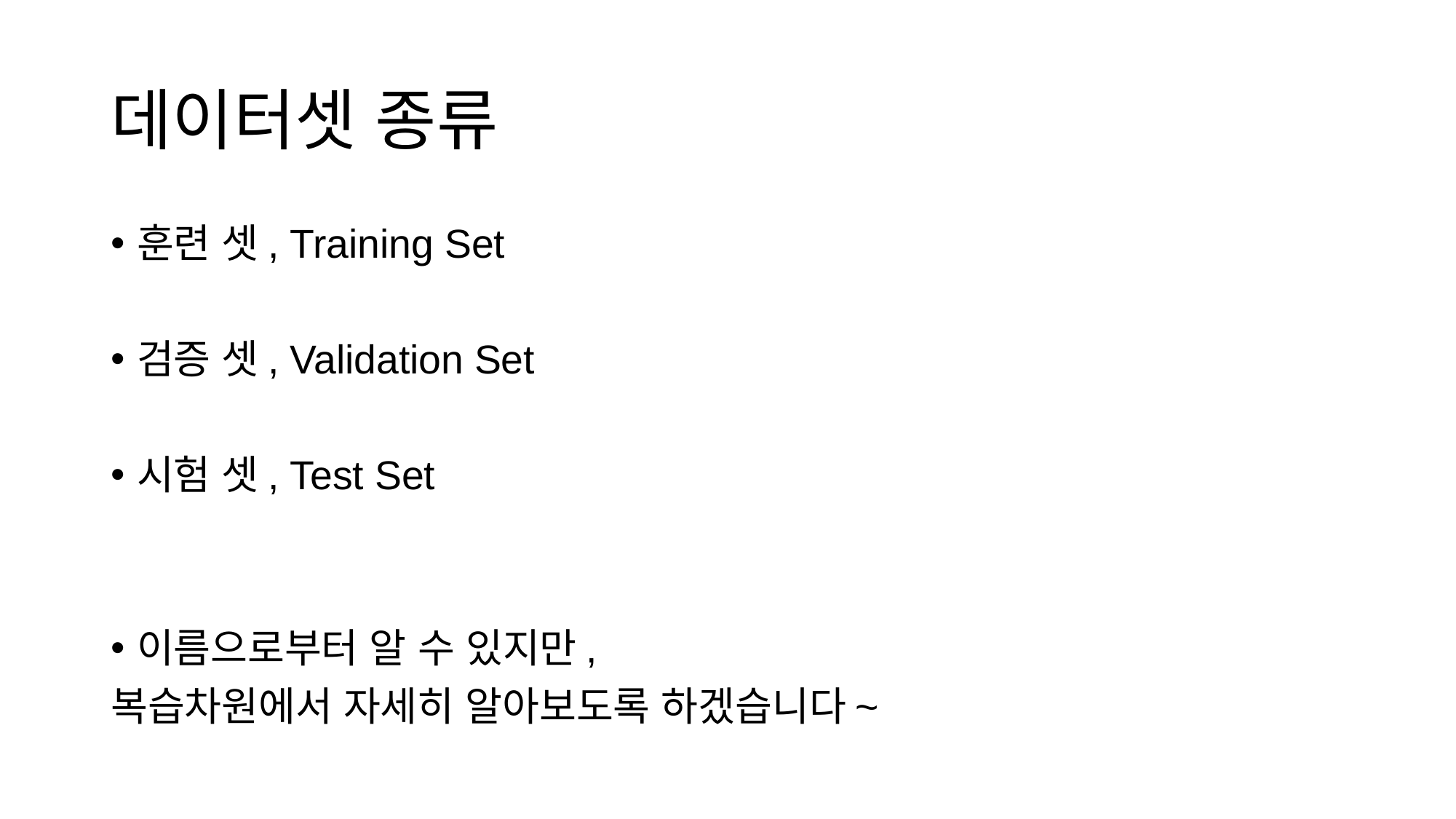

# 데이터셋 종류
훈련 셋, Training Set

검증 셋, Validation Set

시험 셋, Test Set

이름으로부터 알 수 있지만,
복습차원에서 자세히 알아보도록 하겠습니다~